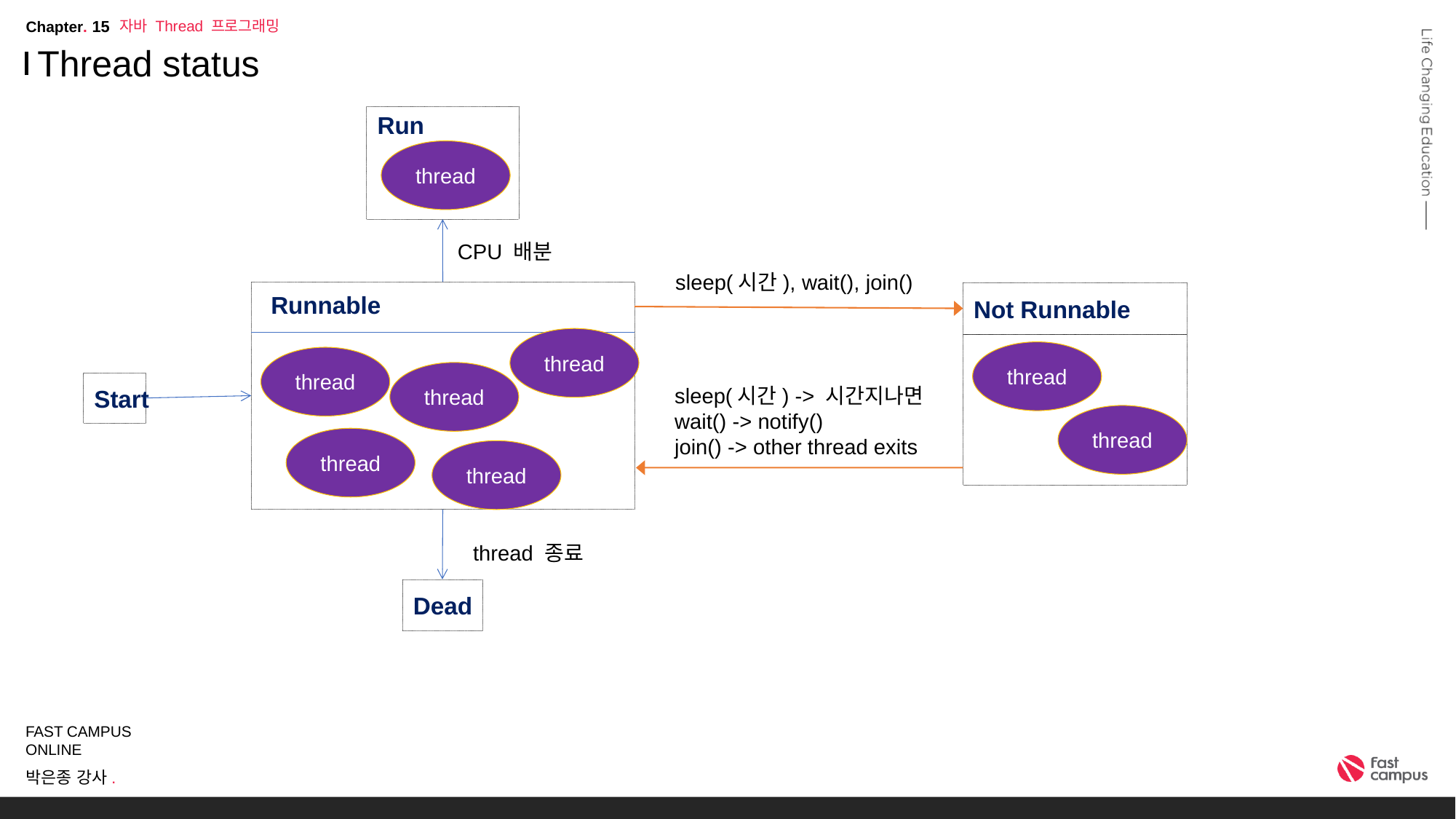

자바 Thread 프로그래밍
15
# Thread status
Run

thread
CPU 배분
sleep(시간), wait(), join()

Not Runnable
Runnable
thread

thread
thread
thread
Start
sleep(시간) -> 시간지나면
wait() -> notify()
join() -> other thread exits
thread
thread
thread

thread 종료
Dead